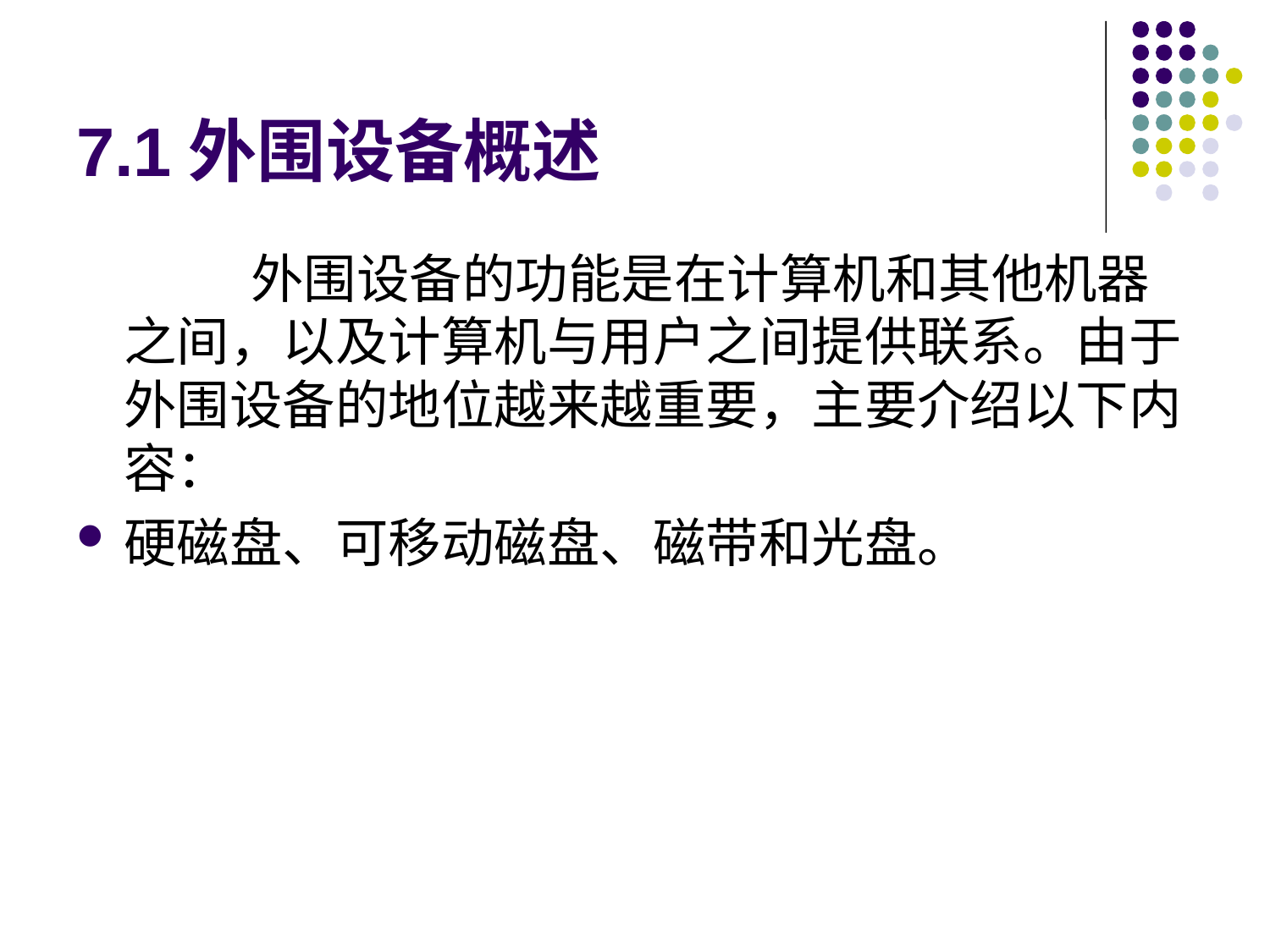

# 7.1外围设备概述
		外围设备的功能是在计算机和其他机器之间，以及计算机与用户之间提供联系。由于外围设备的地位越来越重要，主要介绍以下内容：
硬磁盘、可移动磁盘、磁带和光盘。

3